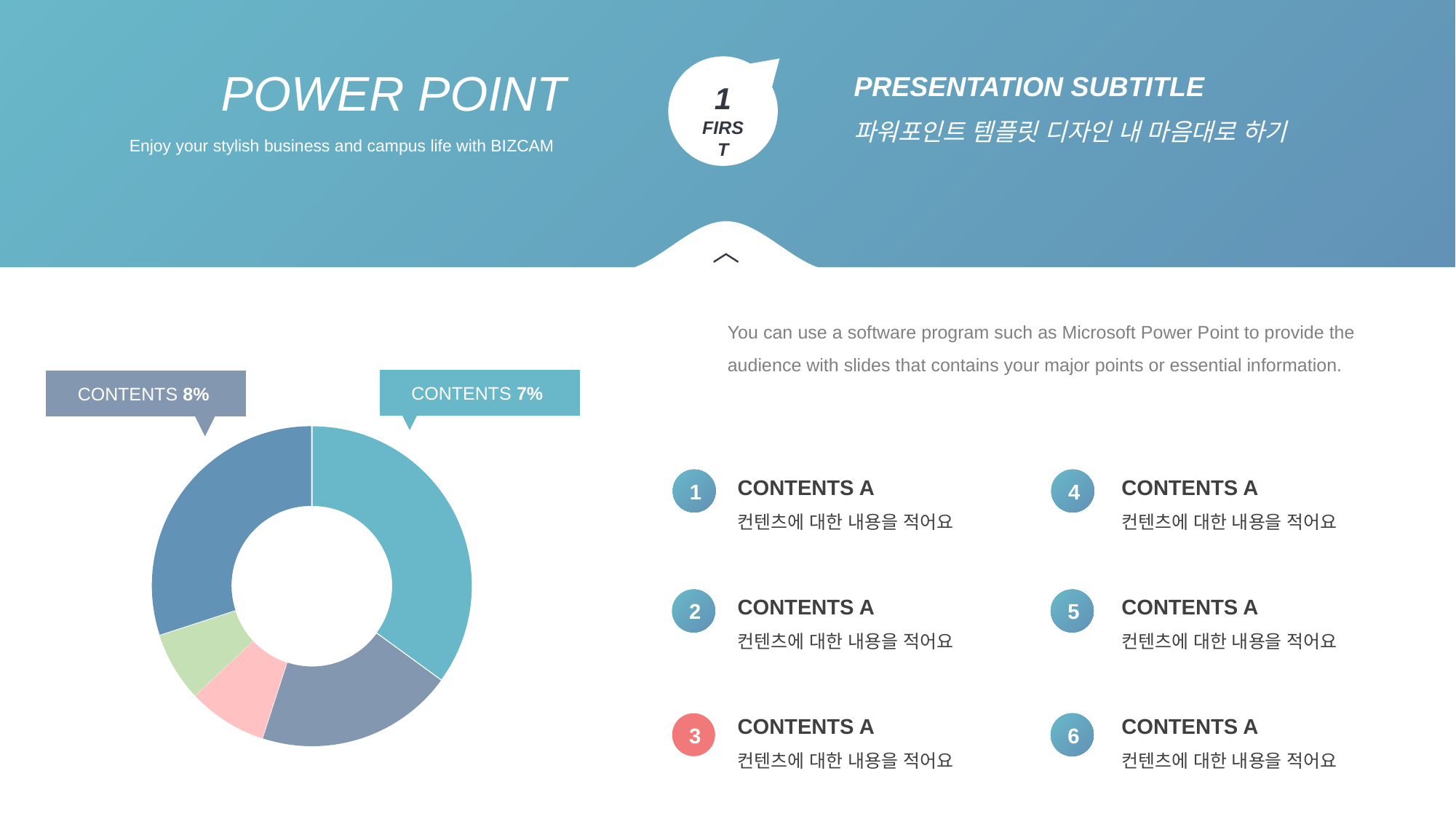

POWER POINT
PRESENTATION SUBTITLE

파워포인트 템플릿 디자인 내 마음대로 하기
1
FIRST
Enjoy your stylish business and campus life with BIZCAM

〉
You can use a software program such as Microsoft Power Point to provide the audience with slides that contains your major points or essential information.
CONTENTS 7%

CONTENTS 8%

### Chart

| Category | 판매 |
|---|---|
| 데이터1 | 35.0 |
| 데이터2 | 20.0 |
| 데이터3 | 8.0 |
| 데이터4 | 7.0 |
| 데이터5 | 30.0 |
CONTENTS A
컨텐츠에 대한 내용을 적어요
CONTENTS A
컨텐츠에 대한 내용을 적어요
1
4
CONTENTS A
컨텐츠에 대한 내용을 적어요
CONTENTS A
컨텐츠에 대한 내용을 적어요
2
5
CONTENTS A
컨텐츠에 대한 내용을 적어요
CONTENTS A
컨텐츠에 대한 내용을 적어요
3
6